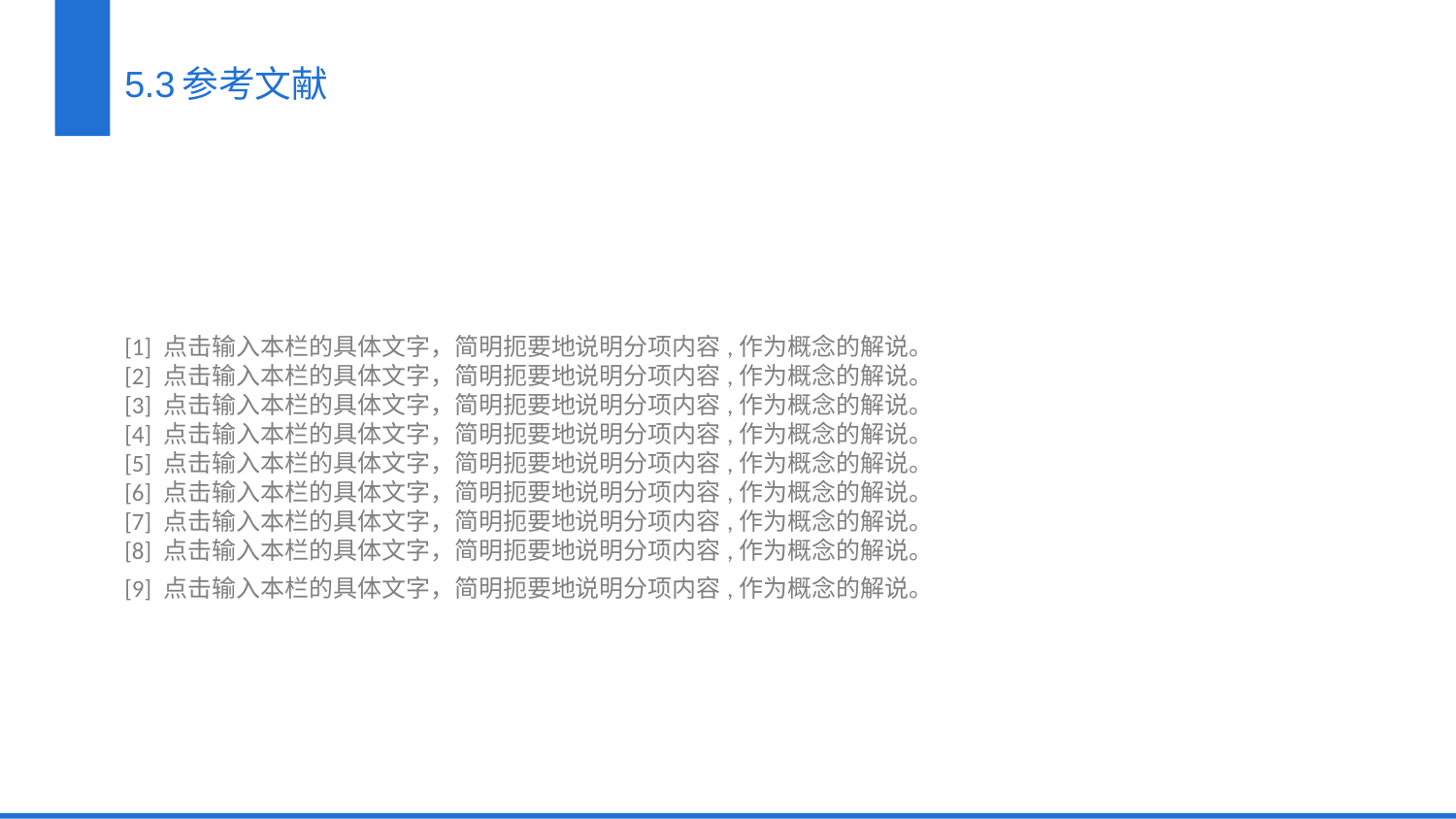

5.3参考文献
[1] 点击输入本栏的具体文字，简明扼要地说明分项内容,作为概念的解说。[2] 点击输入本栏的具体文字，简明扼要地说明分项内容,作为概念的解说。[3] 点击输入本栏的具体文字，简明扼要地说明分项内容,作为概念的解说。[4] 点击输入本栏的具体文字，简明扼要地说明分项内容,作为概念的解说。[5] 点击输入本栏的具体文字，简明扼要地说明分项内容,作为概念的解说。[6] 点击输入本栏的具体文字，简明扼要地说明分项内容,作为概念的解说。[7] 点击输入本栏的具体文字，简明扼要地说明分项内容,作为概念的解说。[8] 点击输入本栏的具体文字，简明扼要地说明分项内容,作为概念的解说。[9] 点击输入本栏的具体文字，简明扼要地说明分项内容,作为概念的解说。